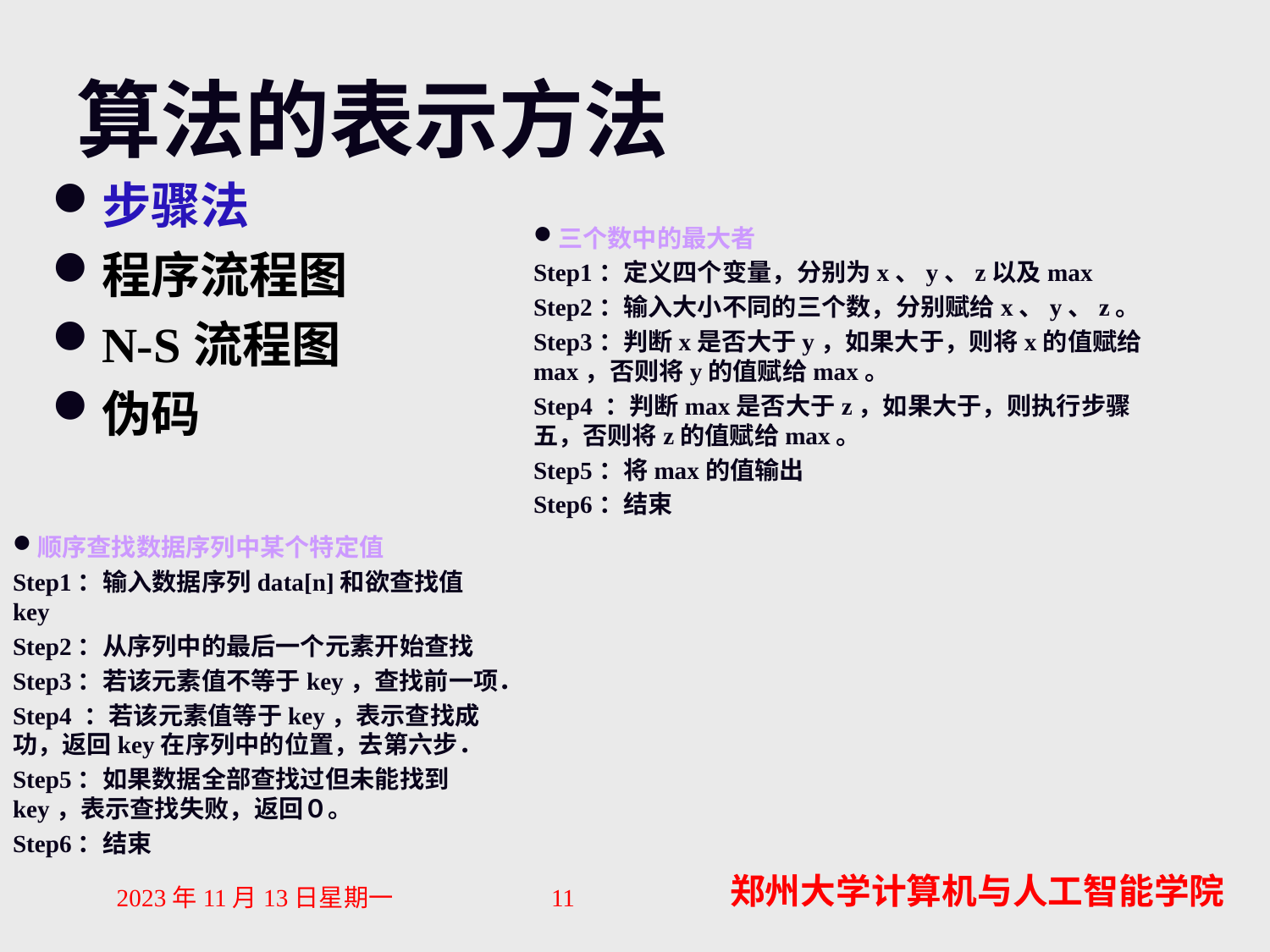

# 算法的表示方法
步骤法
程序流程图
N-S流程图
伪码
三个数中的最大者
Step1：定义四个变量，分别为x、y、z以及max
Step2：输入大小不同的三个数，分别赋给x、y、z。
Step3：判断x是否大于y，如果大于，则将x的值赋给max，否则将y的值赋给max。
Step4 ：判断max是否大于z，如果大于，则执行步骤五，否则将z的值赋给max。
Step5：将max的值输出
Step6：结束
顺序查找数据序列中某个特定值
Step1：输入数据序列data[n]和欲查找值key
Step2：从序列中的最后一个元素开始查找
Step3：若该元素值不等于key，查找前一项．
Step4 ：若该元素值等于key，表示查找成功，返回key在序列中的位置，去第六步．
Step5：如果数据全部查找过但未能找到key，表示查找失败，返回０。
Step6：结束